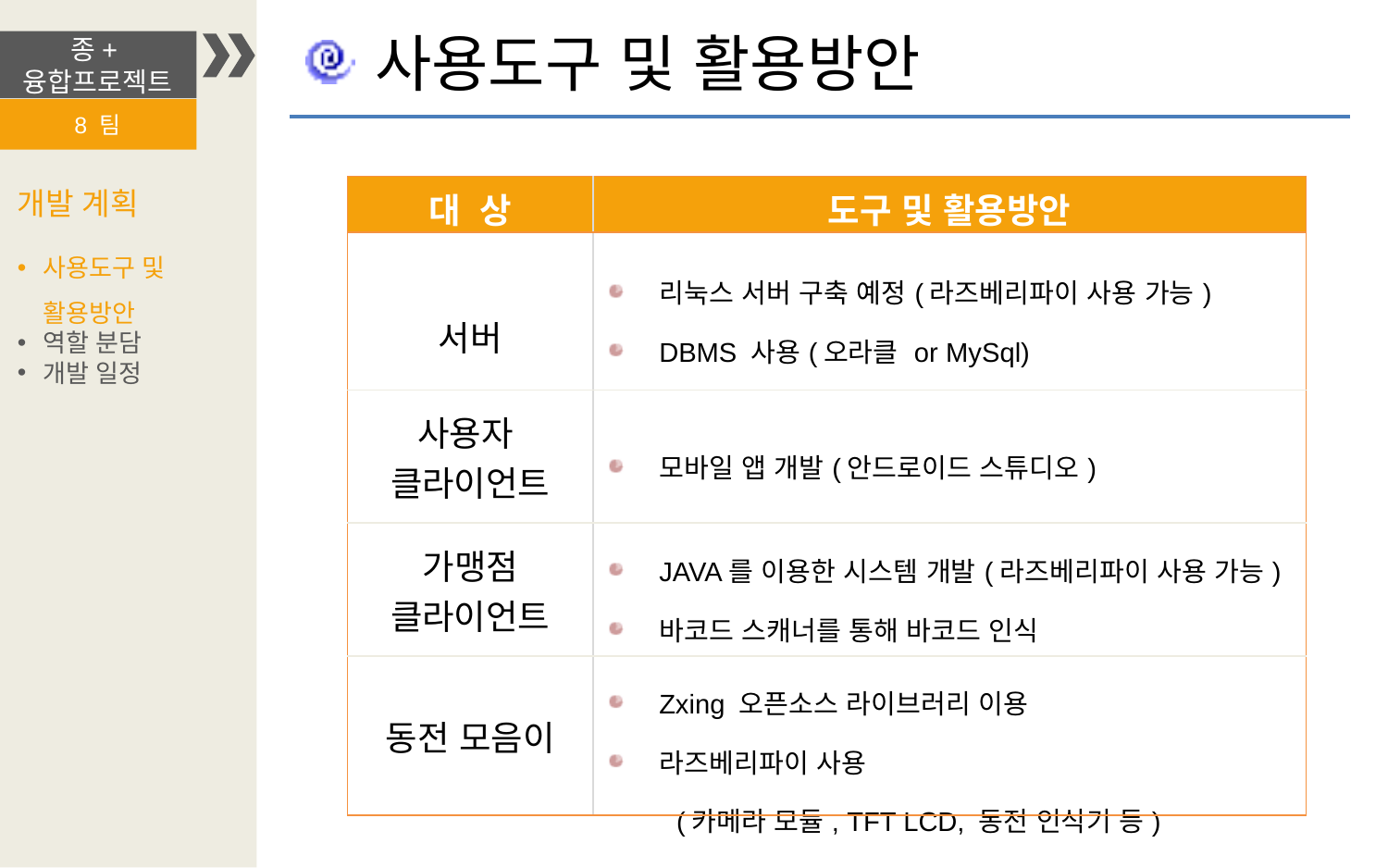

사용도구 및 활용방안
종+융합프로젝트

8 팀
| 대 상 | 도구 및 활용방안 |
| --- | --- |
| 서버 | 리눅스 서버 구축 예정(라즈베리파이 사용 가능) DBMS 사용(오라클 or MySql) |
| 사용자 클라이언트 | 모바일 앱 개발(안드로이드 스튜디오) |
| 가맹점 클라이언트 | JAVA를 이용한 시스템 개발(라즈베리파이 사용 가능) 바코드 스캐너를 통해 바코드 인식 |
| 동전 모음이 | Zxing 오픈소스 라이브러리 이용 라즈베리파이 사용 (카메라 모듈, TFT LCD, 동전 인식기 등) |
개발 계획

사용도구 및 활용방안
역할 분담
개발 일정